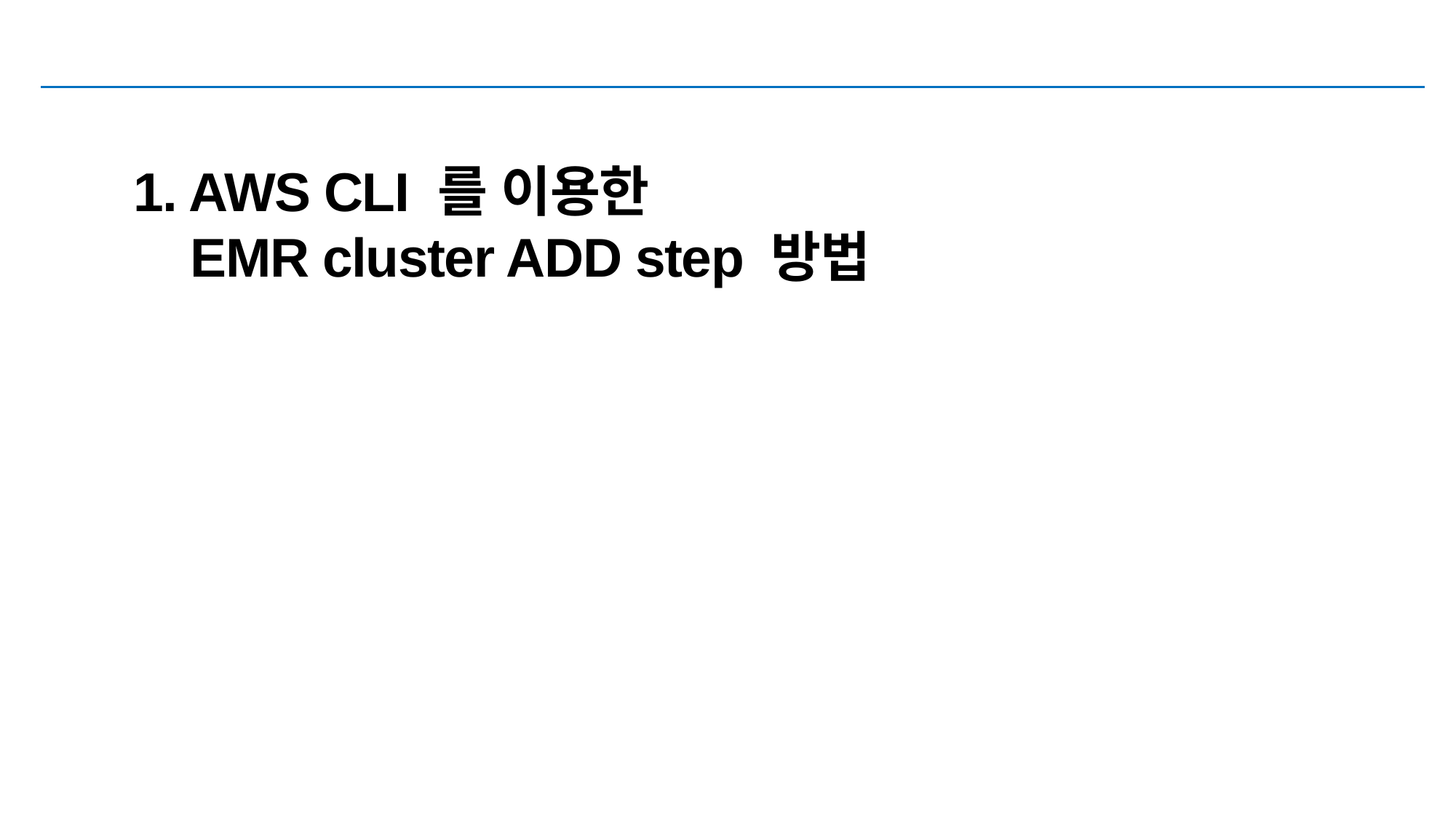

1. AWS CLI 를 이용한
   EMR cluster ADD step 방법